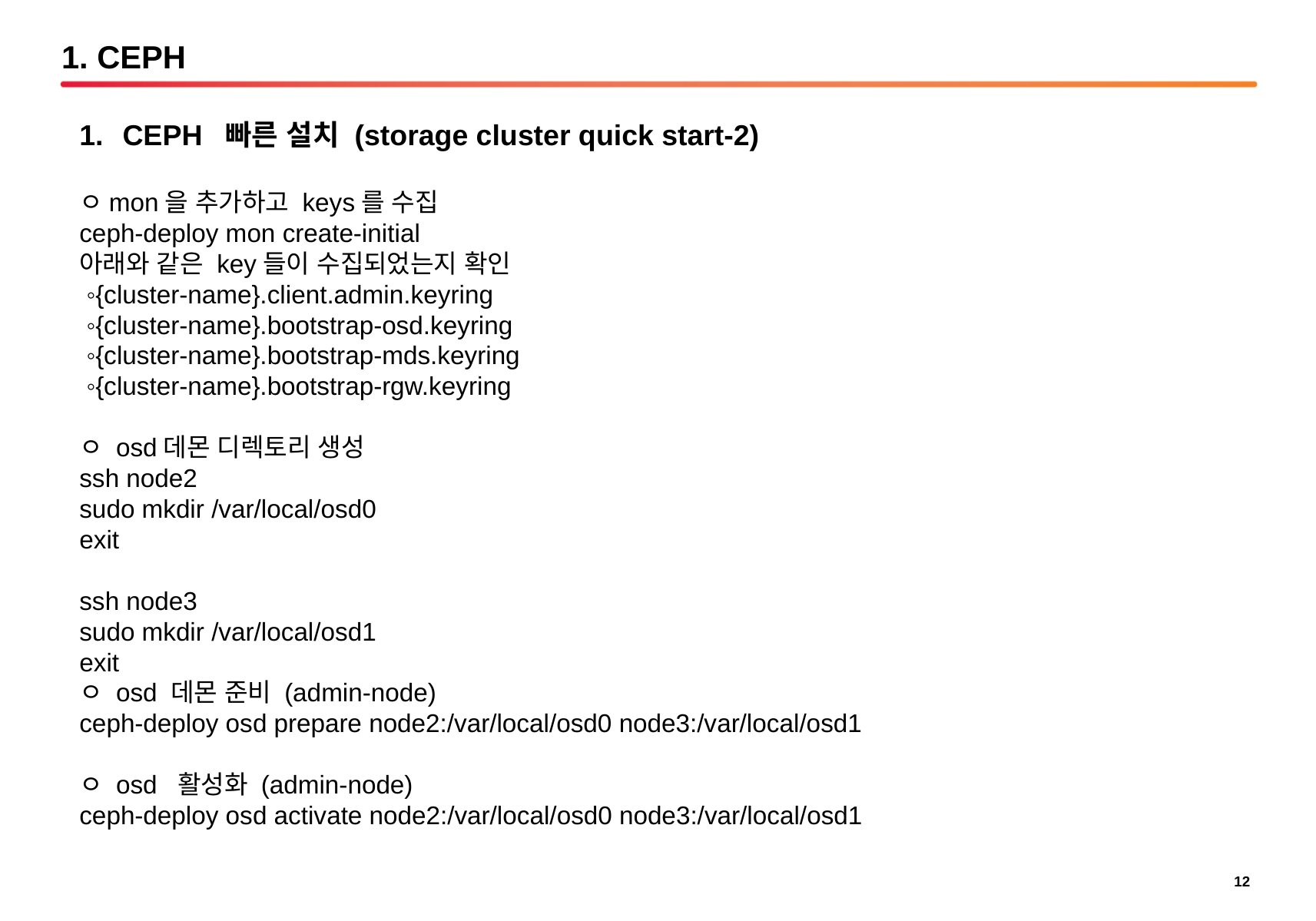

# 1. CEPH
CEPH  빠른 설치 (storage cluster quick start-2)

ㅇmon을 추가하고 keys를 수집
ceph-deploy mon create-initial
아래와 같은 key들이 수집되었는지 확인
 ◦{cluster-name}.client.admin.keyring
 ◦{cluster-name}.bootstrap-osd.keyring
 ◦{cluster-name}.bootstrap-mds.keyring
 ◦{cluster-name}.bootstrap-rgw.keyring

ㅇ osd데몬 디렉토리 생성
ssh node2
sudo mkdir /var/local/osd0
exit

ssh node3
sudo mkdir /var/local/osd1
exit
ㅇ osd 데몬 준비 (admin-node)
ceph-deploy osd prepare node2:/var/local/osd0 node3:/var/local/osd1

ㅇ osd  활성화 (admin-node)
ceph-deploy osd activate node2:/var/local/osd0 node3:/var/local/osd1